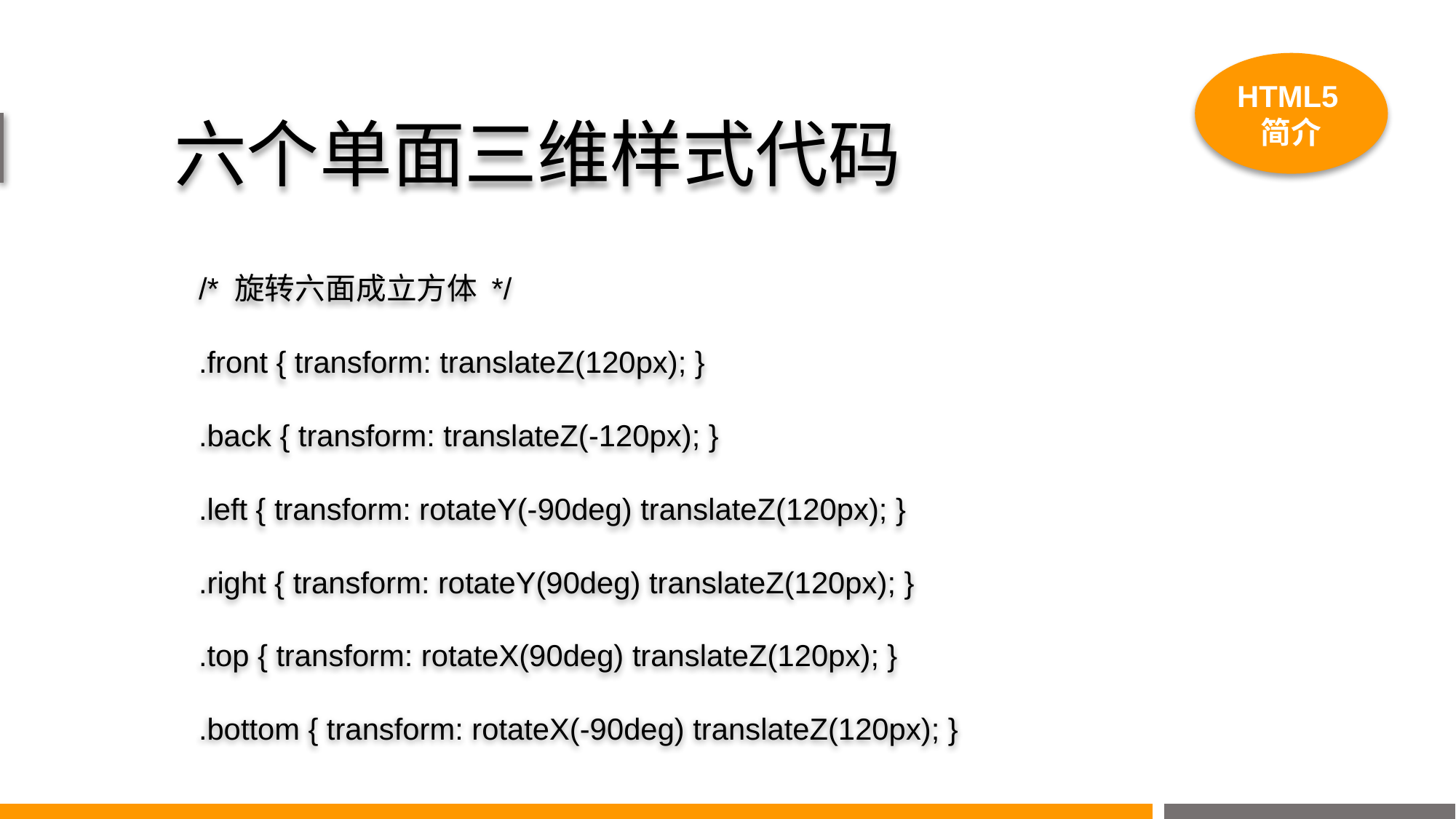

HTML5简介

# 六个单面三维样式代码
/* 旋转六面成立方体 */
.front { transform: translateZ(120px); }
.back { transform: translateZ(-120px); }
.left { transform: rotateY(-90deg) translateZ(120px); }
.right { transform: rotateY(90deg) translateZ(120px); }
.top { transform: rotateX(90deg) translateZ(120px); }
.bottom { transform: rotateX(-90deg) translateZ(120px); }